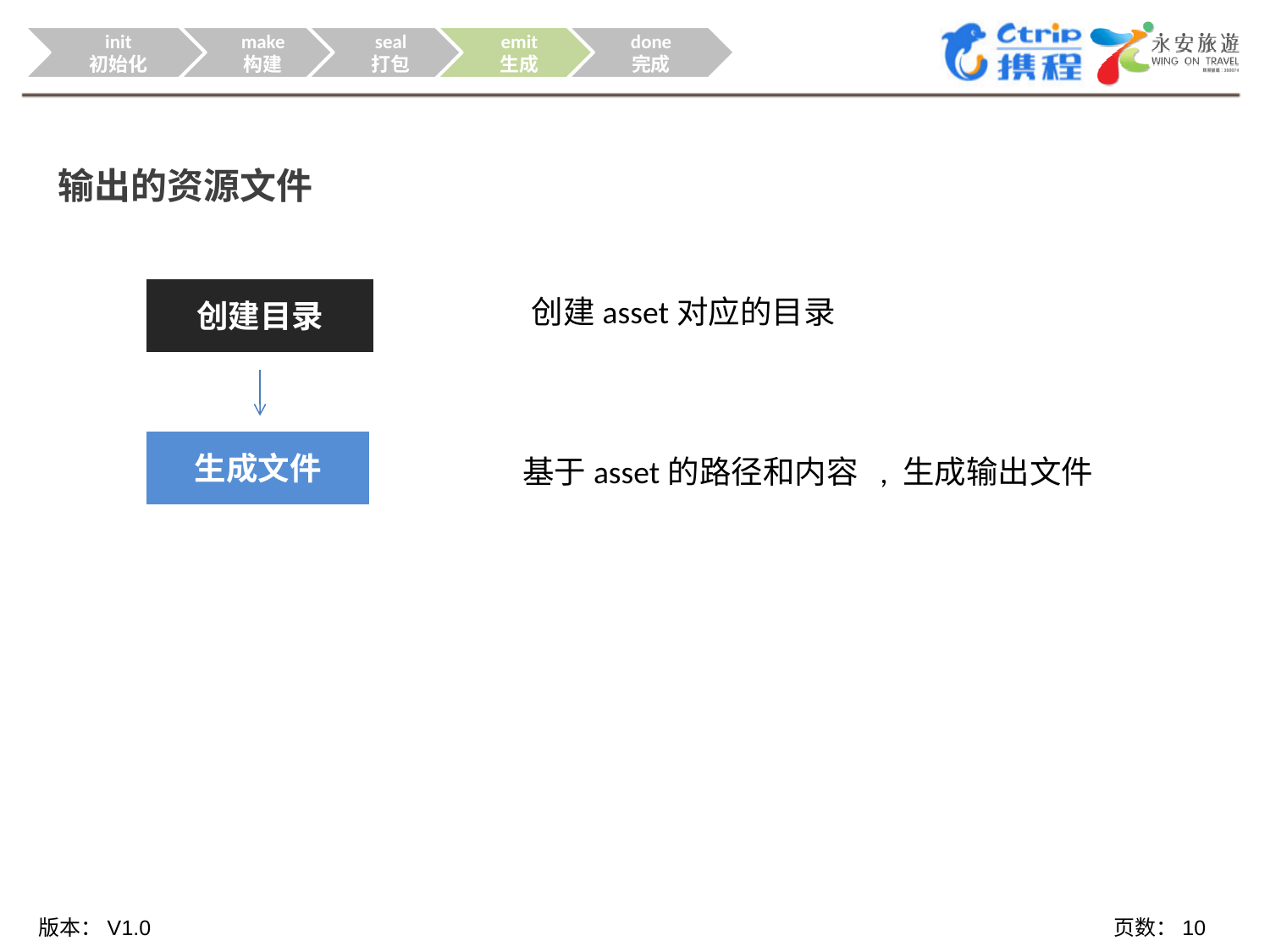

emit
生成
done
完成
init
初始化
make
构建
seal
打包
输出的资源文件
创建目录
创建asset对应的目录
生成文件
基于asset的路径和内容  , 生成输出文件